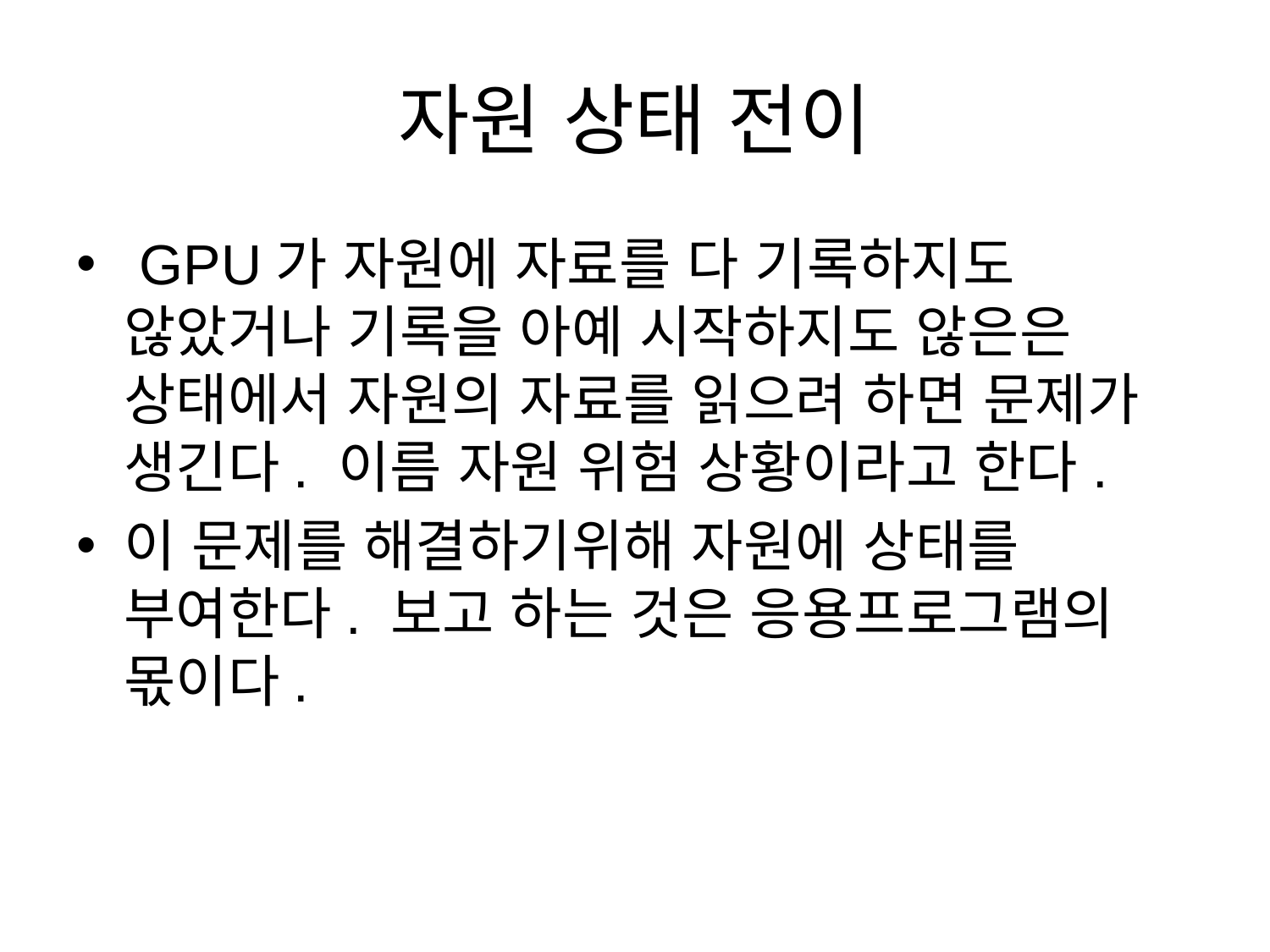

# 자원 상태 전이
 GPU가 자원에 자료를 다 기록하지도 않았거나 기록을 아예 시작하지도 않은은 상태에서 자원의 자료를 읽으려 하면 문제가 생긴다. 이름 자원 위험 상황이라고 한다.
이 문제를 해결하기위해 자원에 상태를 부여한다. 보고 하는 것은 응용프로그램의 몫이다.